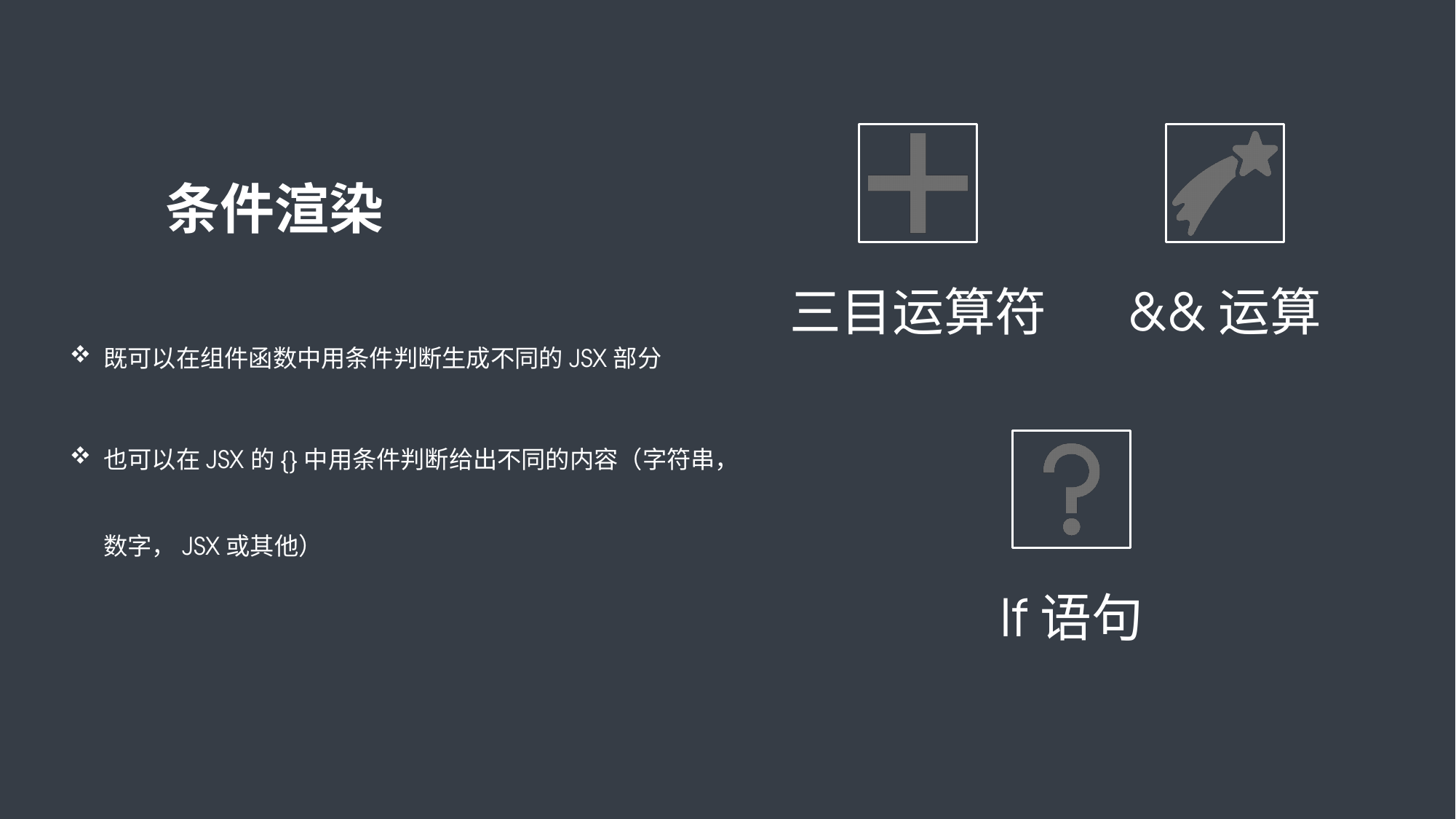

三目运算符
&&运算
If语句
# 条件渲染
既可以在组件函数中用条件判断生成不同的JSX部分
也可以在JSX的{}中用条件判断给出不同的内容（字符串，数字，JSX或其他）